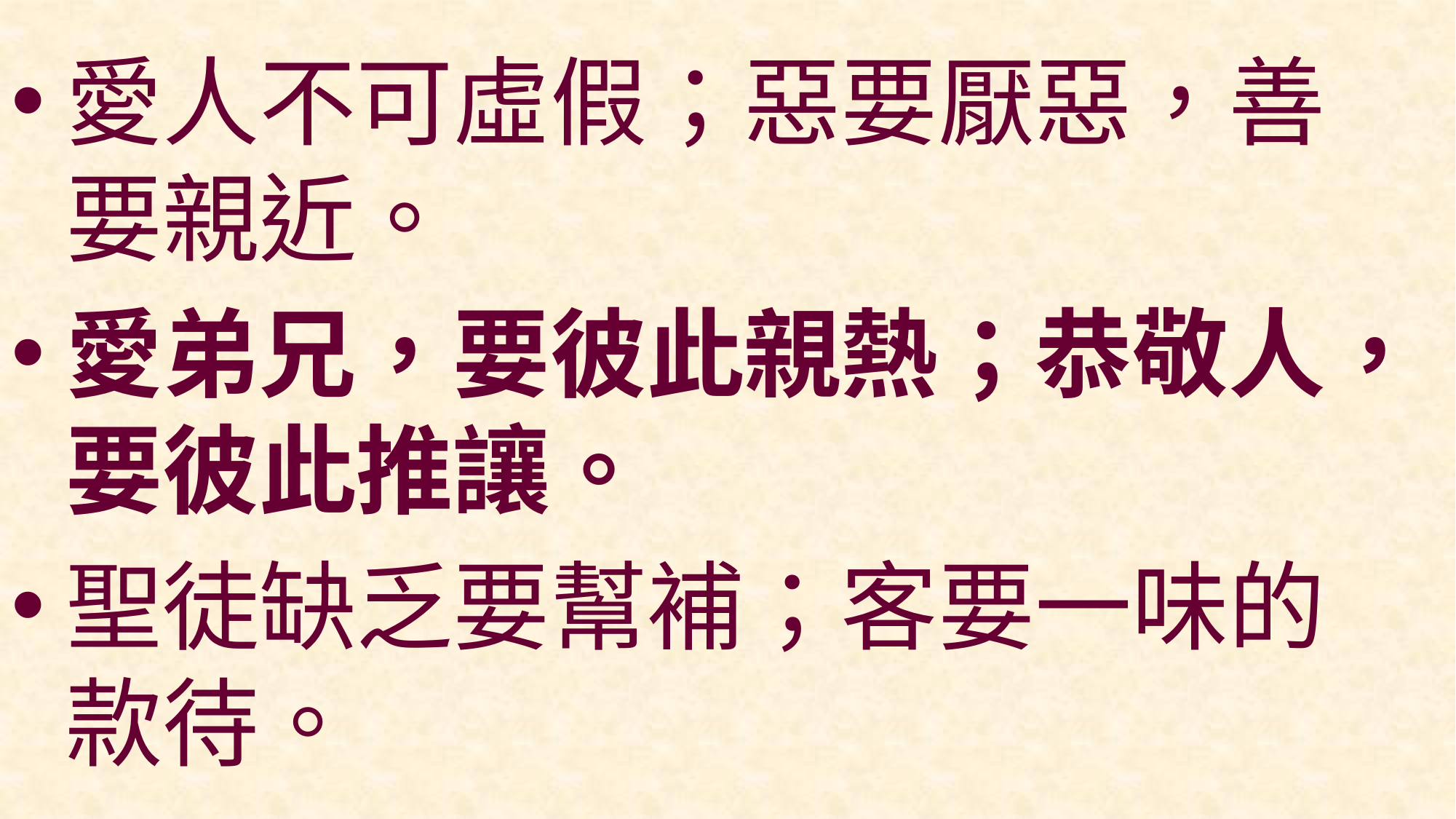

愛人不可虛假；惡要厭惡，善要親近。
愛弟兄，要彼此親熱；恭敬人，要彼此推讓。
聖徒缺乏要幫補；客要一味的款待。